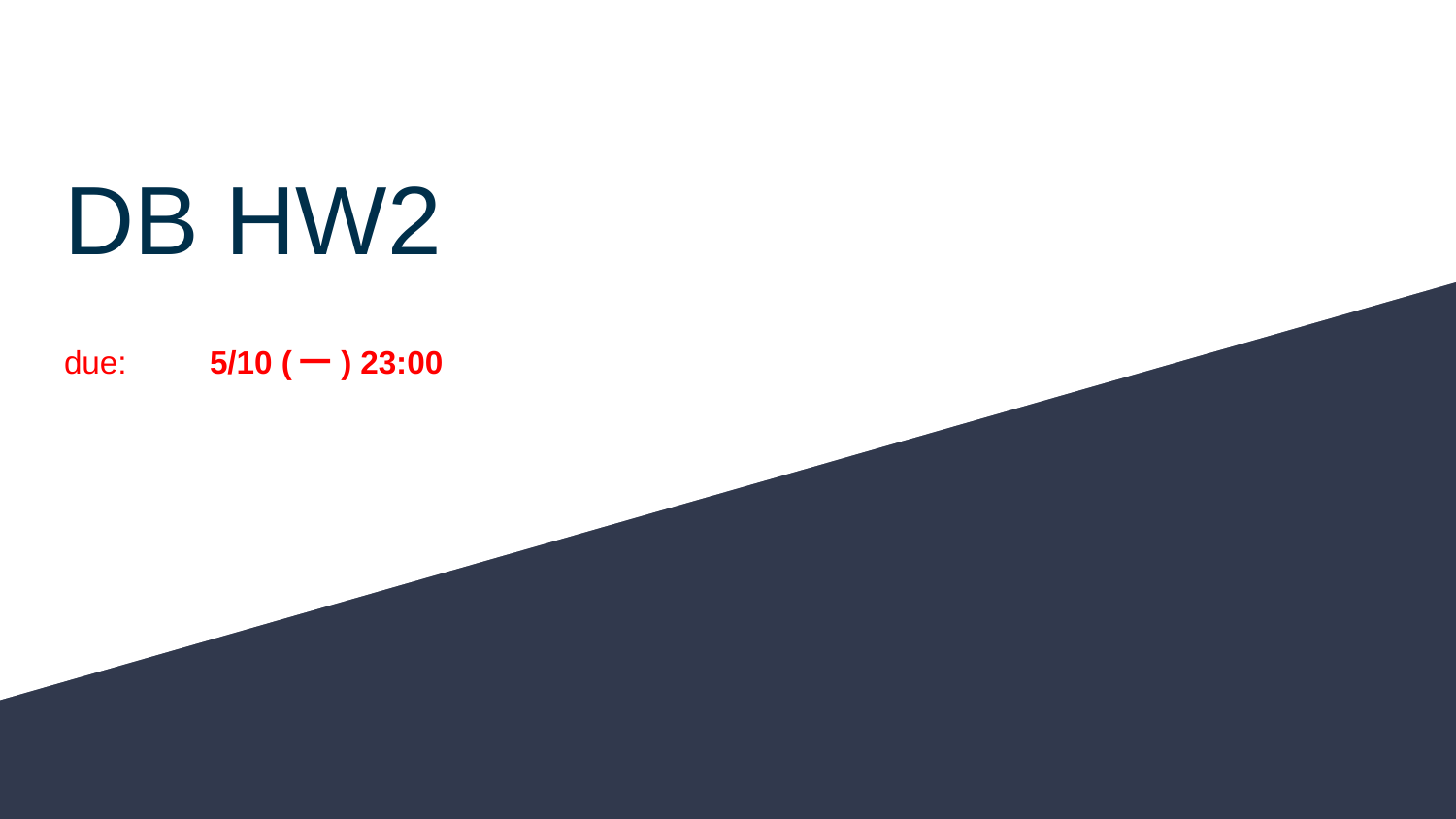

# DB HW2
due: 	5/10 (一) 23:00